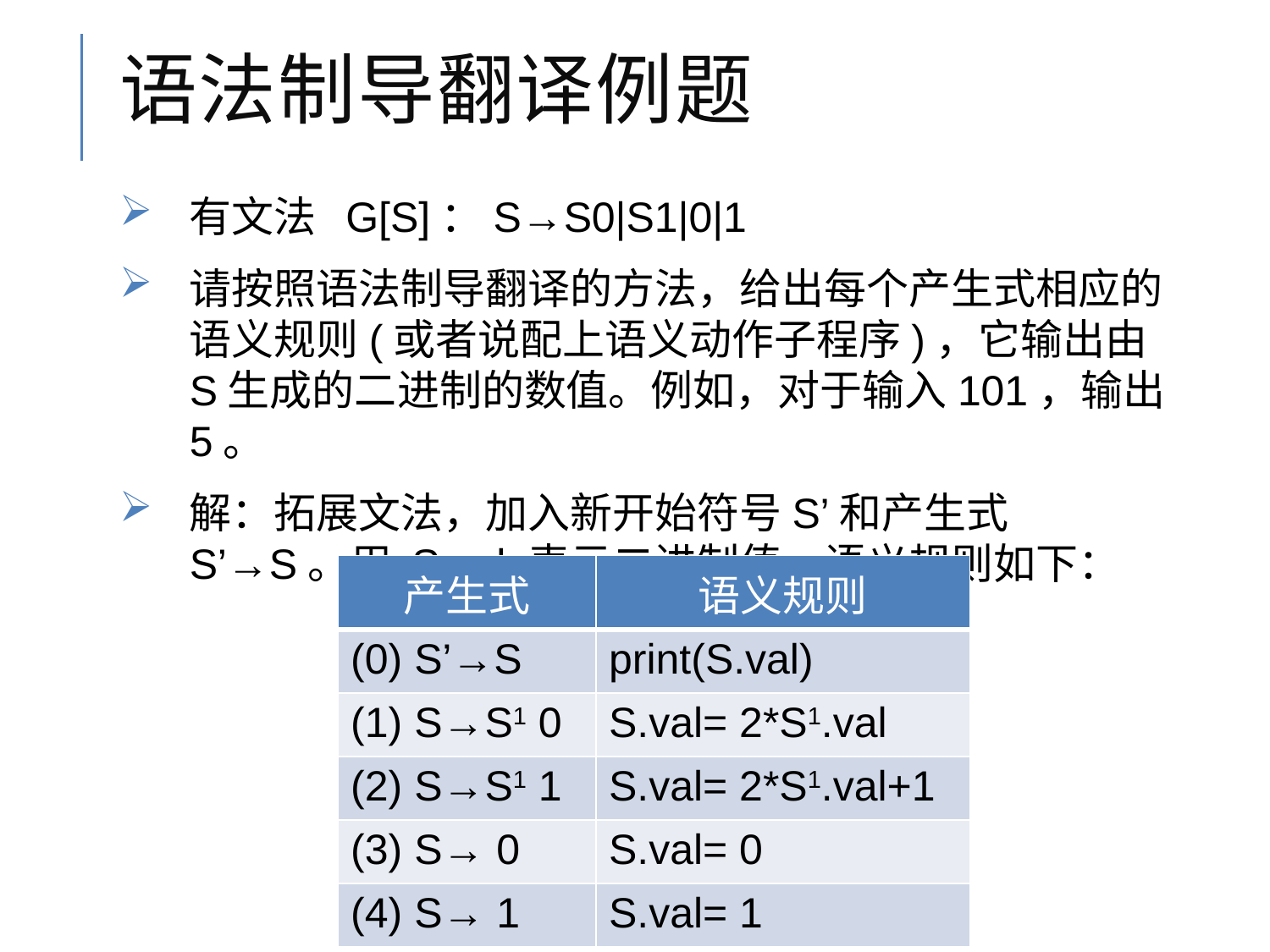

# 语法制导翻译例题
有文法  G[S]：S→S0|S1|0|1
请按照语法制导翻译的方法，给出每个产生式相应的语义规则(或者说配上语义动作子程序)，它输出由S生成的二进制的数值。例如，对于输入101，输出5。
解：拓展文法，加入新开始符号S’和产生式S’→S。用 S.val 表示二进制值。语义规则如下：
| 产生式 | 语义规则 |
| --- | --- |
| (0) S’→S | print(S.val) |
| (1) S→S1 0 | S.val= 2\*S1.val |
| (2) S→S1 1 | S.val= 2\*S1.val+1 |
| (3) S→ 0 | S.val= 0 |
| (4) S→ 1 | S.val= 1 |
40